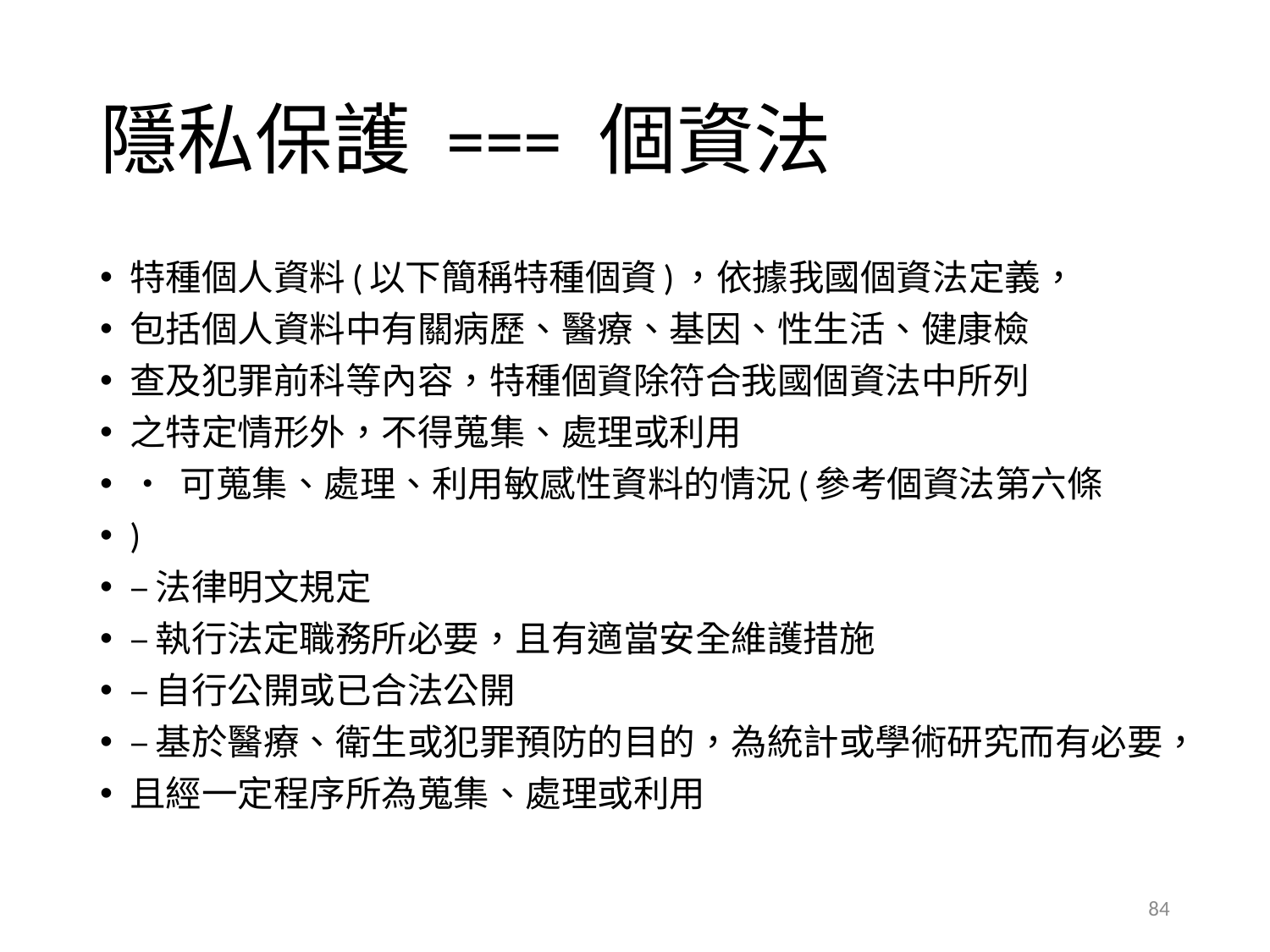

# 隱私保護 === 個資法
特種個人資料(以下簡稱特種個資)，依據我國個資法定義，
包括個人資料中有關病歷、醫療、基因、性生活、健康檢
查及犯罪前科等內容，特種個資除符合我國個資法中所列
之特定情形外，不得蒐集、處理或利用
• 可蒐集、處理、利用敏感性資料的情況(參考個資法第六條
)
–法律明文規定
–執行法定職務所必要，且有適當安全維護措施
–自行公開或已合法公開
–基於醫療、衛生或犯罪預防的目的，為統計或學術研究而有必要，
且經一定程序所為蒐集、處理或利用
84